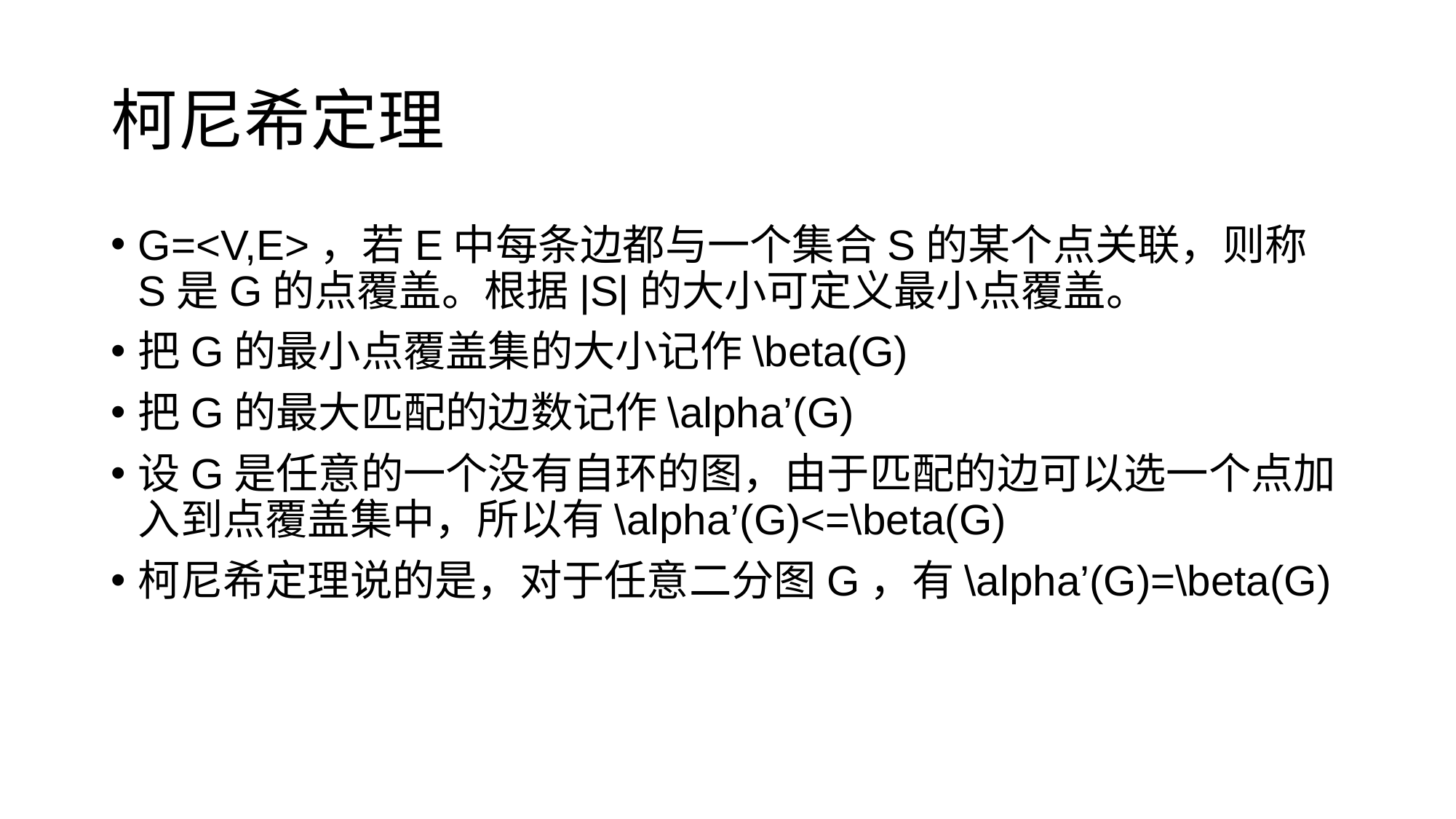

# 柯尼希定理
G=<V,E>，若E中每条边都与一个集合S的某个点关联，则称S是G的点覆盖。根据|S|的大小可定义最小点覆盖。
把G的最小点覆盖集的大小记作\beta(G)
把G的最大匹配的边数记作\alpha’(G)
设G是任意的一个没有自环的图，由于匹配的边可以选一个点加入到点覆盖集中，所以有\alpha’(G)<=\beta(G)
柯尼希定理说的是，对于任意二分图G，有\alpha’(G)=\beta(G)